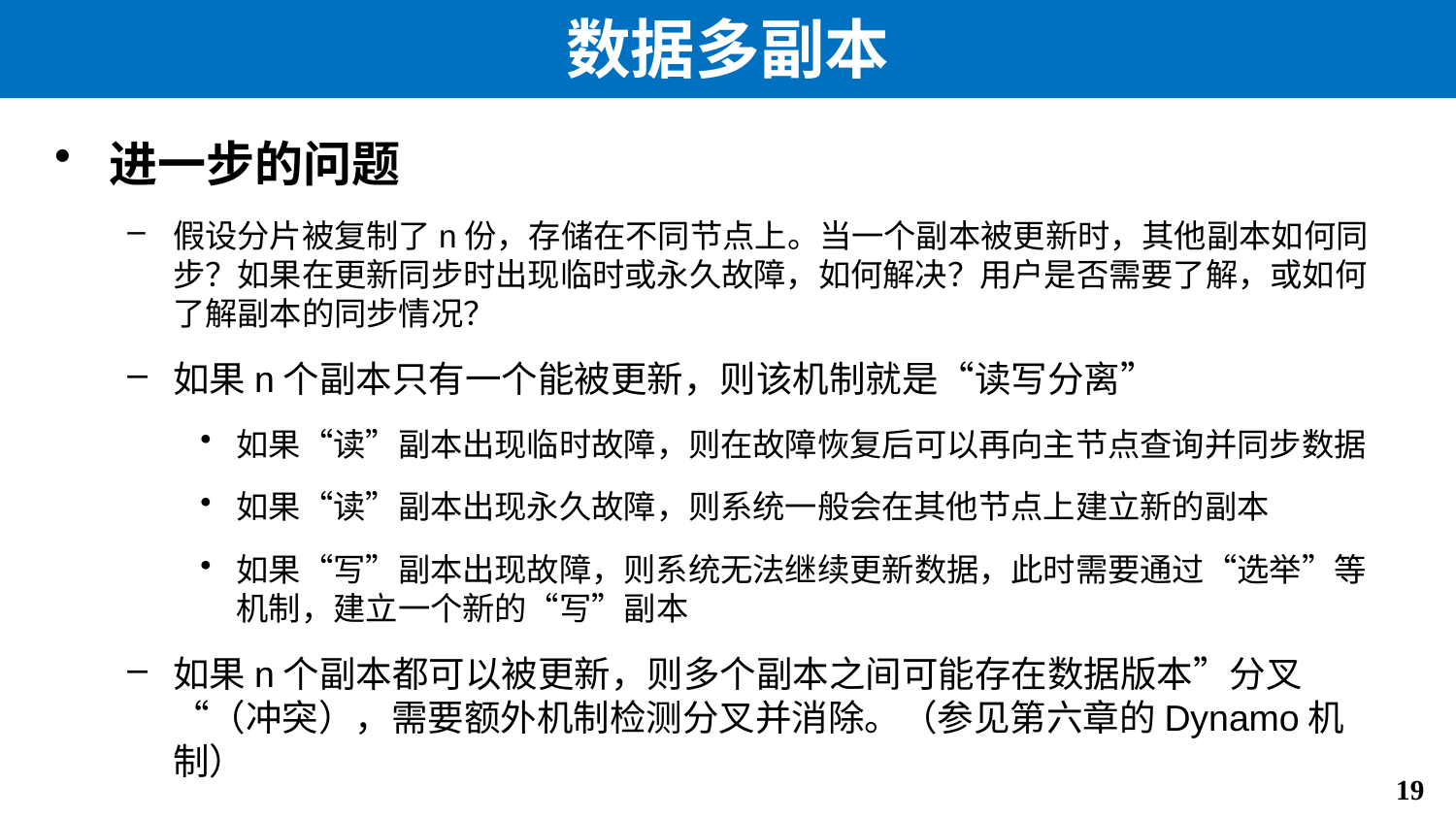

# 数据多副本
进一步的问题
假设分片被复制了n份，存储在不同节点上。当一个副本被更新时，其他副本如何同步？如果在更新同步时出现临时或永久故障，如何解决？用户是否需要了解，或如何了解副本的同步情况？
如果n个副本只有一个能被更新，则该机制就是“读写分离”
如果“读”副本出现临时故障，则在故障恢复后可以再向主节点查询并同步数据
如果“读”副本出现永久故障，则系统一般会在其他节点上建立新的副本
如果“写”副本出现故障，则系统无法继续更新数据，此时需要通过“选举”等机制，建立一个新的“写”副本
如果n个副本都可以被更新，则多个副本之间可能存在数据版本”分叉“（冲突），需要额外机制检测分叉并消除。（参见第六章的Dynamo机制）